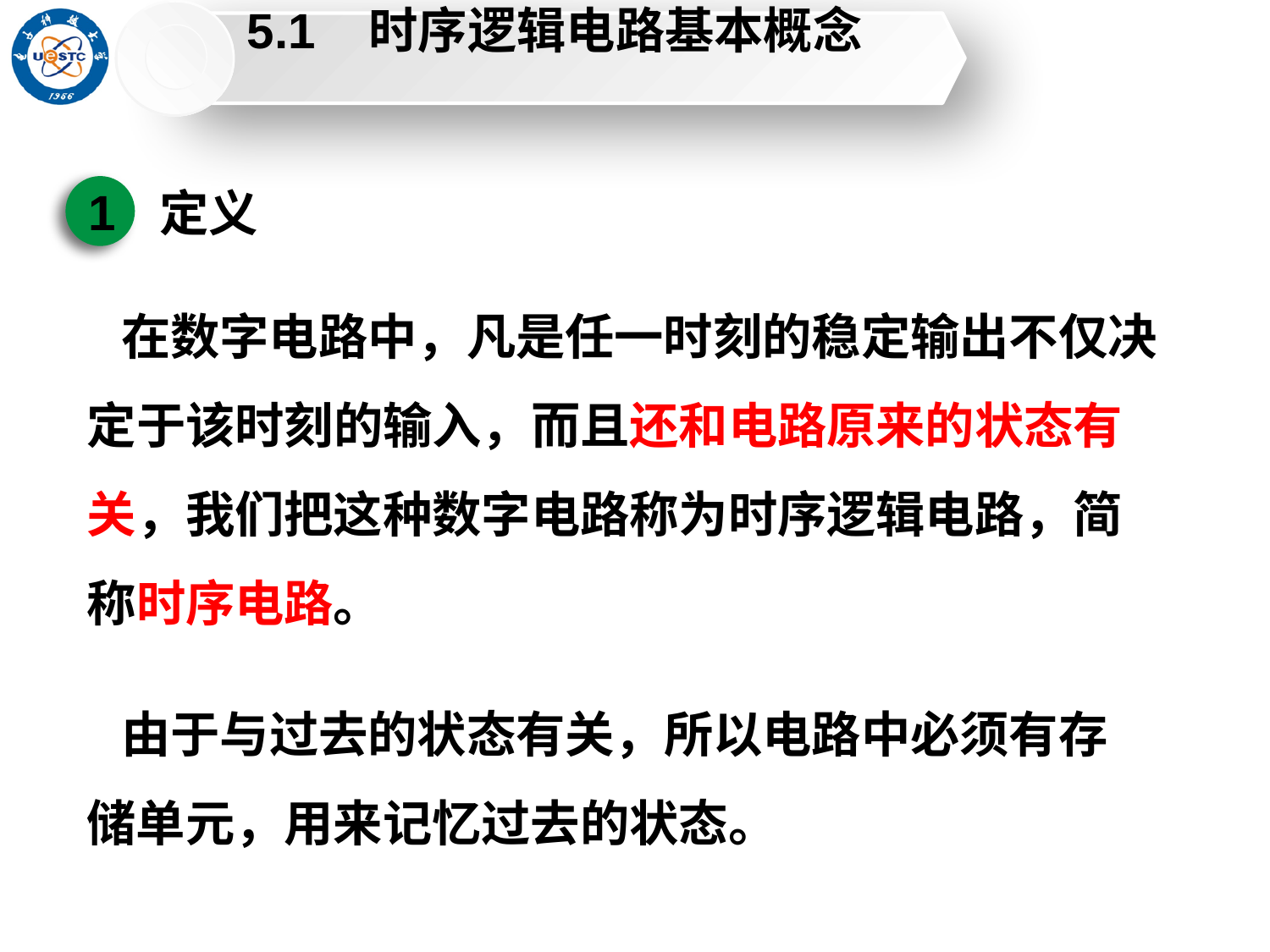

5.1   时序逻辑电路基本概念

1
定义
  在数字电路中，凡是任一时刻的稳定输出不仅决定于该时刻的输入，而且还和电路原来的状态有关，我们把这种数字电路称为时序逻辑电路，简称时序电路。
  由于与过去的状态有关，所以电路中必须有存储单元，用来记忆过去的状态。